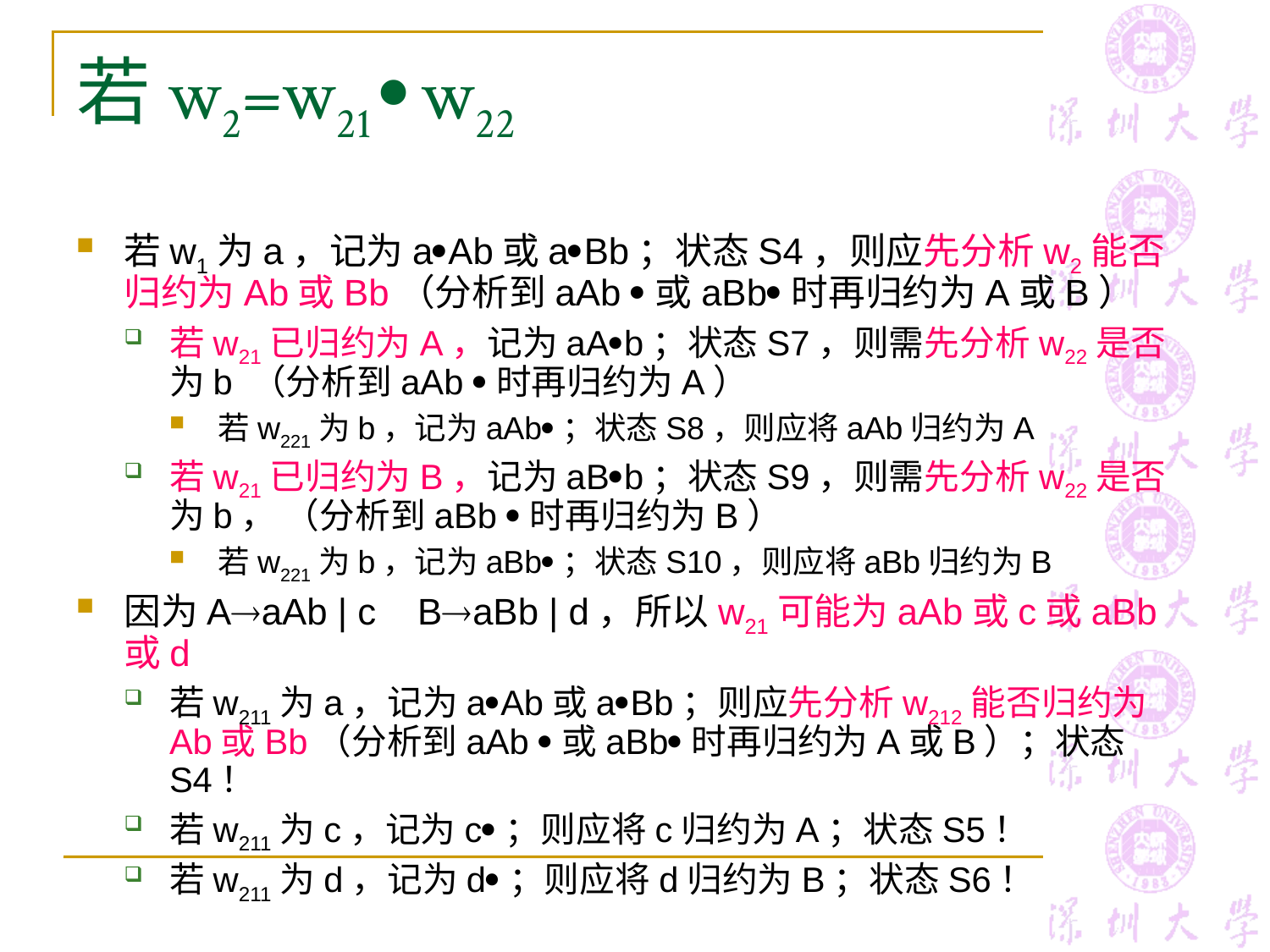

# 若w2=w21 • w22
若w1为a，记为a•Ab或a•Bb；状态S4，则应先分析w2能否归约为Ab或Bb（分析到aAb •或aBb•时再归约为A或B）
若w21已归约为A，记为aA•b；状态S7，则需先分析w22是否为b （分析到aAb •时再归约为A）
若w221为b，记为aAb•；状态S8，则应将aAb归约为A
若w21已归约为B，记为aB•b；状态S9，则需先分析w22是否为b， （分析到aBb •时再归约为B）
若w221为b，记为aBb•；状态S10，则应将aBb归约为B
因为A→aAb | c    B→aBb | d，所以w21可能为aAb或c或aBb或d
若w211为a，记为a•Ab或a•Bb；则应先分析w212能否归约为Ab或Bb（分析到aAb •或aBb•时再归约为A或B）；状态S4！
若w211为c，记为c•；则应将c归约为A；状态S5！
若w211为d，记为d•；则应将d归约为B；状态S6！